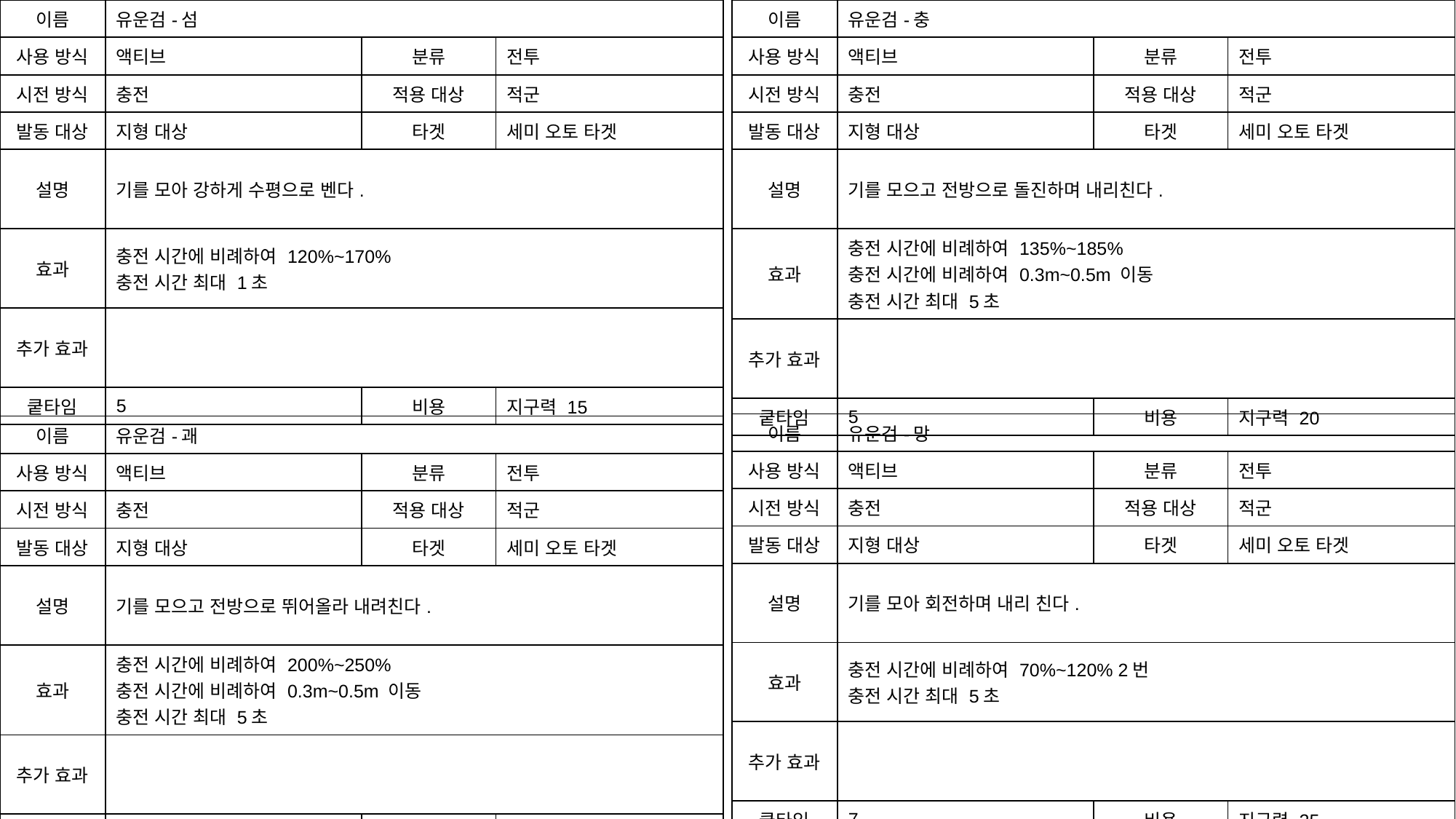

| 이름 | 유운검-섬 |  |  |
| --- | --- | --- | --- |
| 사용 방식 | 액티브 | 분류 | 전투 |
| 시전 방식 | 충전 | 적용 대상 | 적군 |
| 발동 대상 | 지형 대상 | 타겟 | 세미 오토 타겟 |
| 설명 | 기를 모아 강하게 수평으로 벤다. |  |  |
| 효과 | 충전 시간에 비례하여 120%~170% 충전 시간 최대 1초 |  |  |
| 추가 효과 |  |  |  |
| 쿹타임 | 5 | 비용 | 지구력 15 |
| 이름 | 유운검-충 |  |  |
| --- | --- | --- | --- |
| 사용 방식 | 액티브 | 분류 | 전투 |
| 시전 방식 | 충전 | 적용 대상 | 적군 |
| 발동 대상 | 지형 대상 | 타겟 | 세미 오토 타겟 |
| 설명 | 기를 모으고 전방으로 돌진하며 내리친다. |  |  |
| 효과 | 충전 시간에 비례하여 135%~185% 충전 시간에 비례하여 0.3m~0.5m 이동 충전 시간 최대 5초 |  |  |
| 추가 효과 |  |  |  |
| 쿹타임 | 5 | 비용 | 지구력 20 |
| 이름 | 유운검-망 |  |  |
| --- | --- | --- | --- |
| 사용 방식 | 액티브 | 분류 | 전투 |
| 시전 방식 | 충전 | 적용 대상 | 적군 |
| 발동 대상 | 지형 대상 | 타겟 | 세미 오토 타겟 |
| 설명 | 기를 모아 회전하며 내리 친다. |  |  |
| 효과 | 충전 시간에 비례하여 70%~120% 2번 충전 시간 최대 5초 |  |  |
| 추가 효과 |  |  |  |
| 쿹타임 | 7 | 비용 | 지구력 25 |
| 이름 | 유운검-괘 |  |  |
| --- | --- | --- | --- |
| 사용 방식 | 액티브 | 분류 | 전투 |
| 시전 방식 | 충전 | 적용 대상 | 적군 |
| 발동 대상 | 지형 대상 | 타겟 | 세미 오토 타겟 |
| 설명 | 기를 모으고 전방으로 뛰어올라 내려친다. |  |  |
| 효과 | 충전 시간에 비례하여 200%~250% 충전 시간에 비례하여 0.3m~0.5m 이동 충전 시간 최대 5초 |  |  |
| 추가 효과 |  |  |  |
| 쿹타임 | 6 | 비용 | 지구력 20 |